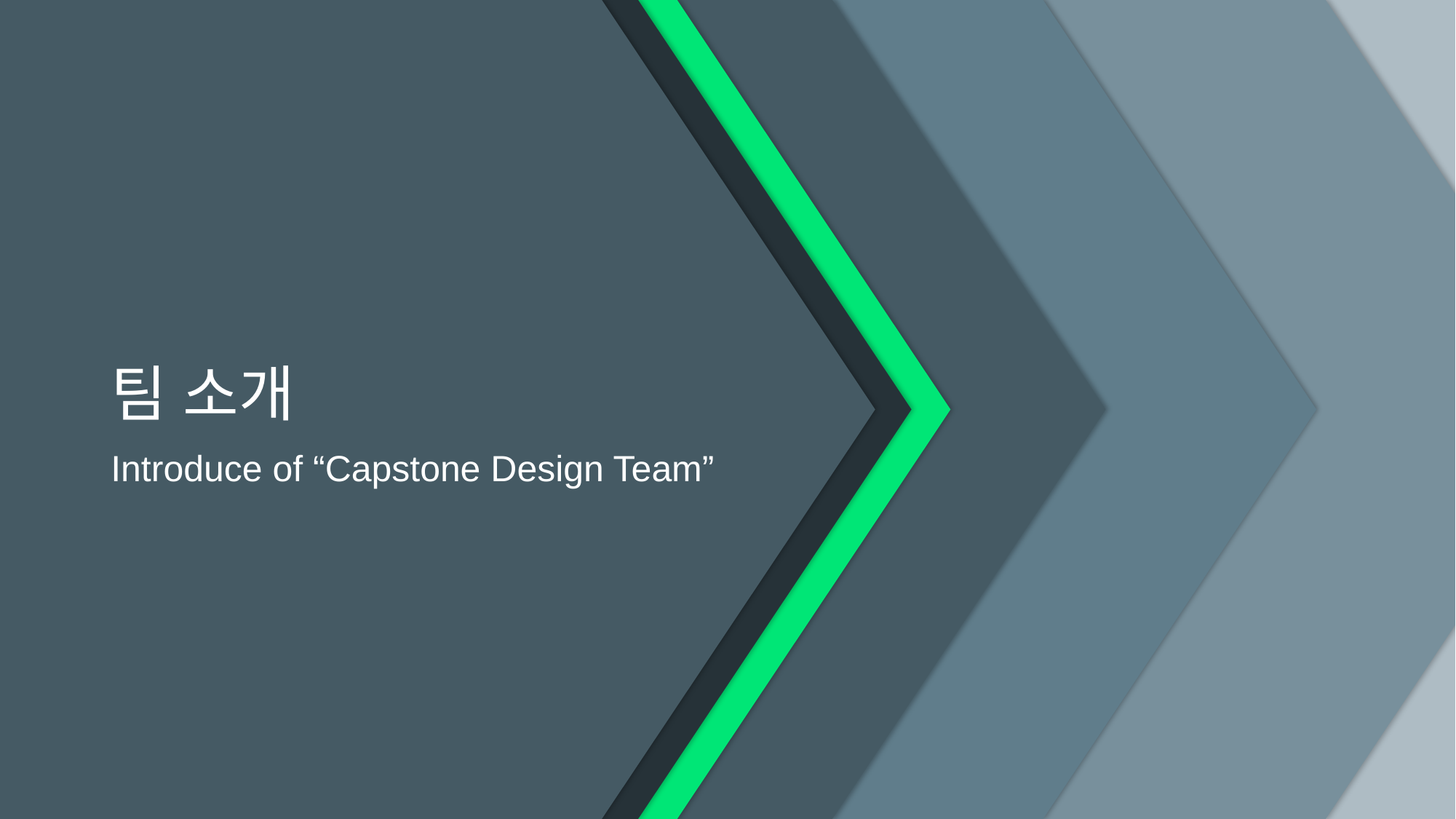

팀 소개
Introduce of “Capstone Design Team”